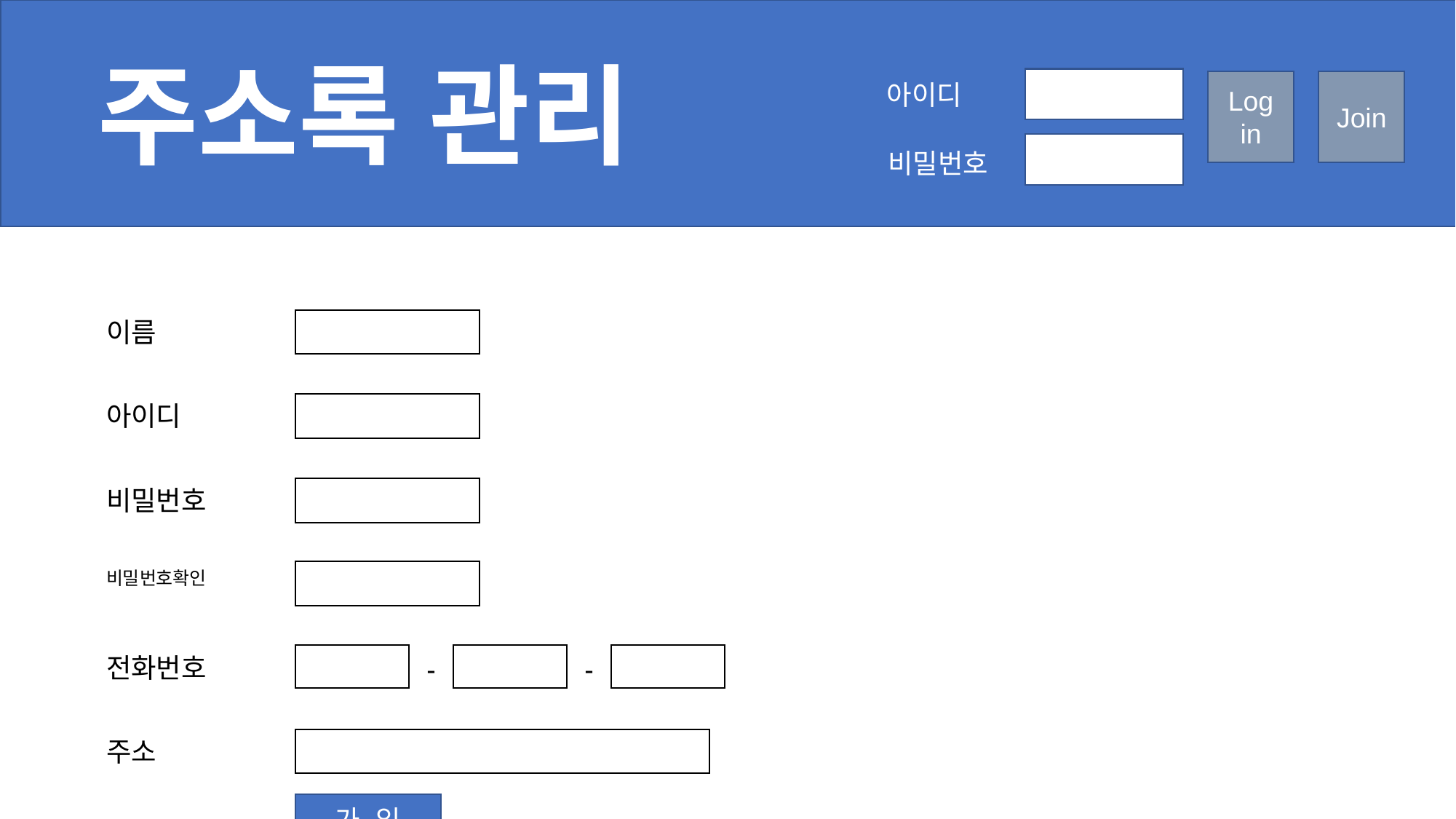

주소록 관리

Log
in
Join
아이디

비밀번호
이름

아이디

비밀번호

비밀번호확인

전화번호
-
-
주소

가  입
회원가입을 하는 페이지이다.